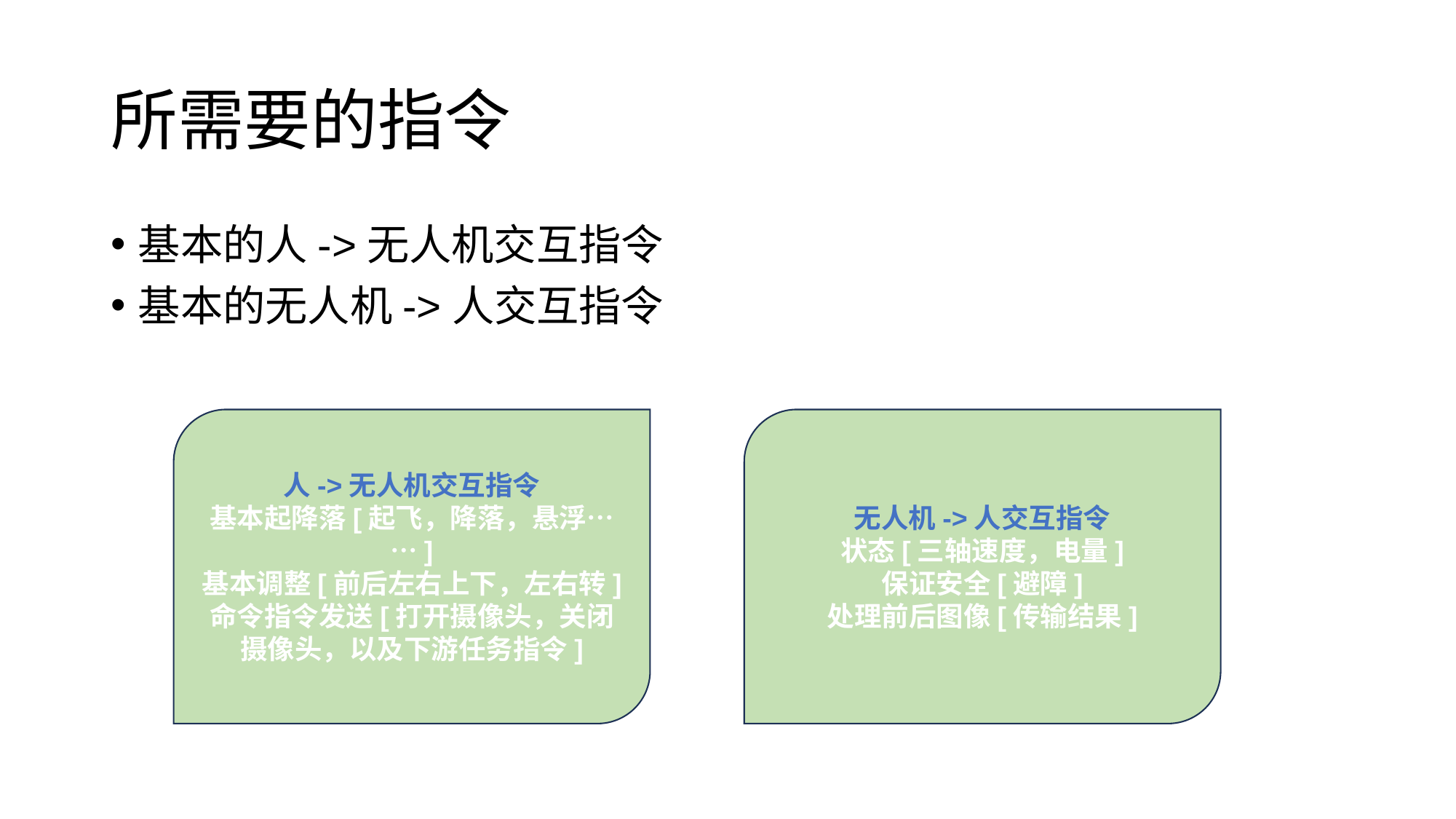

# 所需要的指令
基本的人->无人机交互指令
基本的无人机->人交互指令

人->无人机交互指令
基本起降落[起飞，降落，悬浮……]
基本调整[前后左右上下，左右转]
命令指令发送[打开摄像头，关闭摄像头，以及下游任务指令]
无人机->人交互指令
状态[三轴速度，电量]
保证安全[避障]
处理前后图像[传输结果]